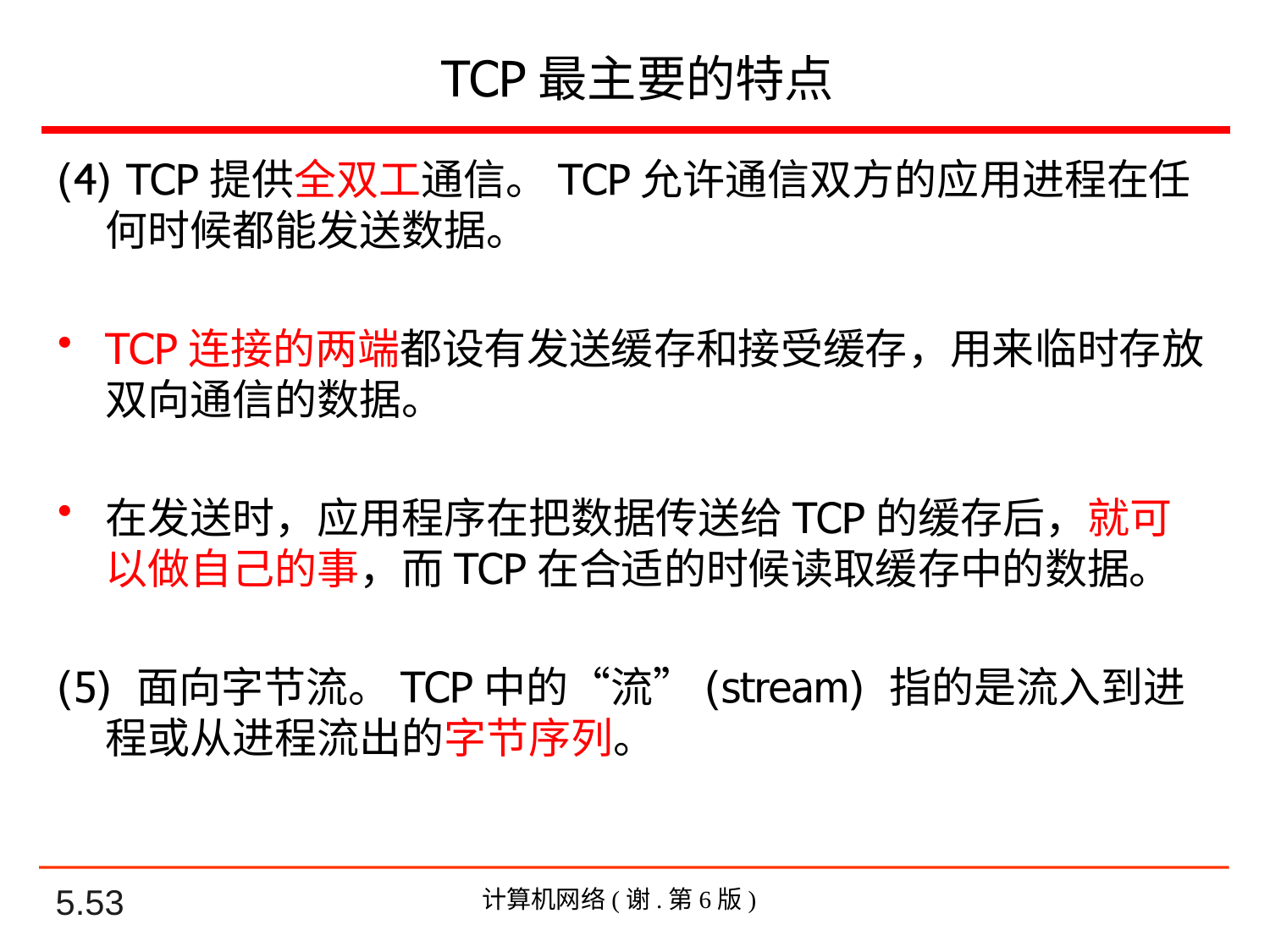

# TCP最主要的特点
(4) TCP提供全双工通信。TCP允许通信双方的应用进程在任何时候都能发送数据。

TCP连接的两端都设有发送缓存和接受缓存，用来临时存放双向通信的数据。

在发送时，应用程序在把数据传送给TCP的缓存后，就可以做自己的事，而TCP在合适的时候读取缓存中的数据。

(5) 面向字节流。TCP中的“流”(stream) 指的是流入到进程或从进程流出的字节序列。